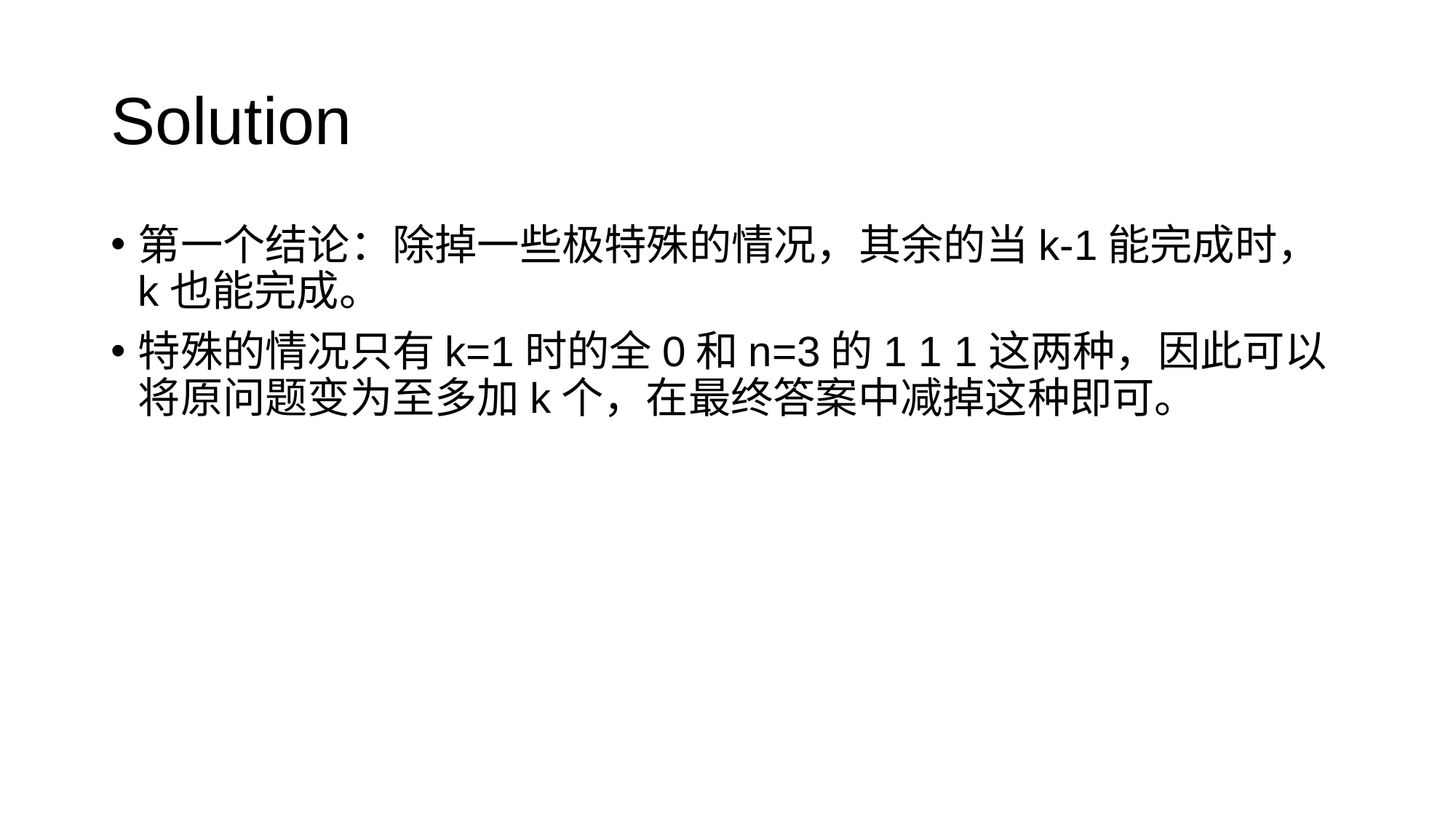

# Solution
第一个结论：除掉一些极特殊的情况，其余的当k-1能完成时，k也能完成。
特殊的情况只有k=1时的全0和n=3的1 1 1这两种，因此可以将原问题变为至多加k个，在最终答案中减掉这种即可。